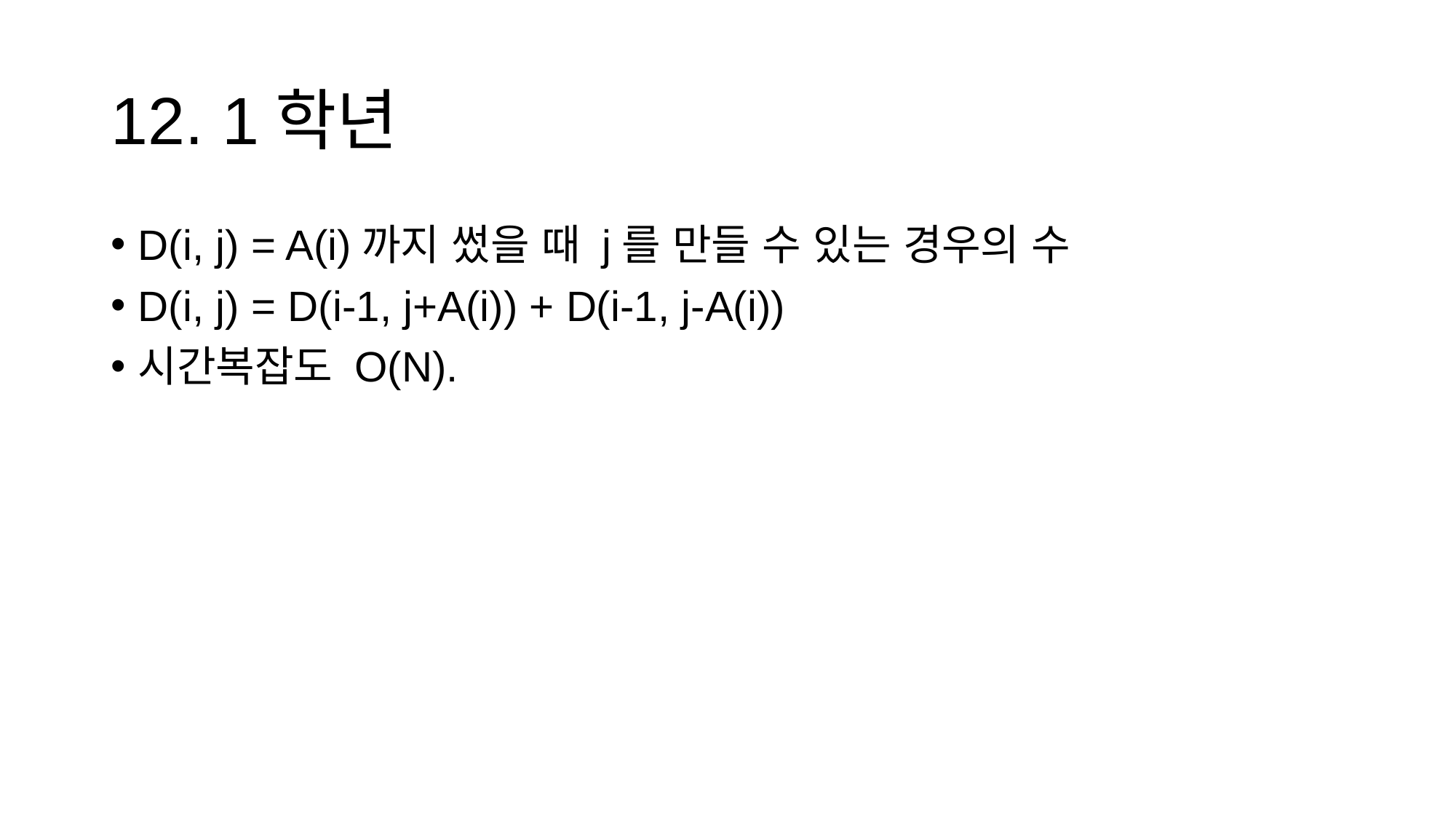

# 12. 1학년
D(i, j) = A(i)까지 썼을 때 j를 만들 수 있는 경우의 수
D(i, j) = D(i-1, j+A(i)) + D(i-1, j-A(i))
시간복잡도 O(N).